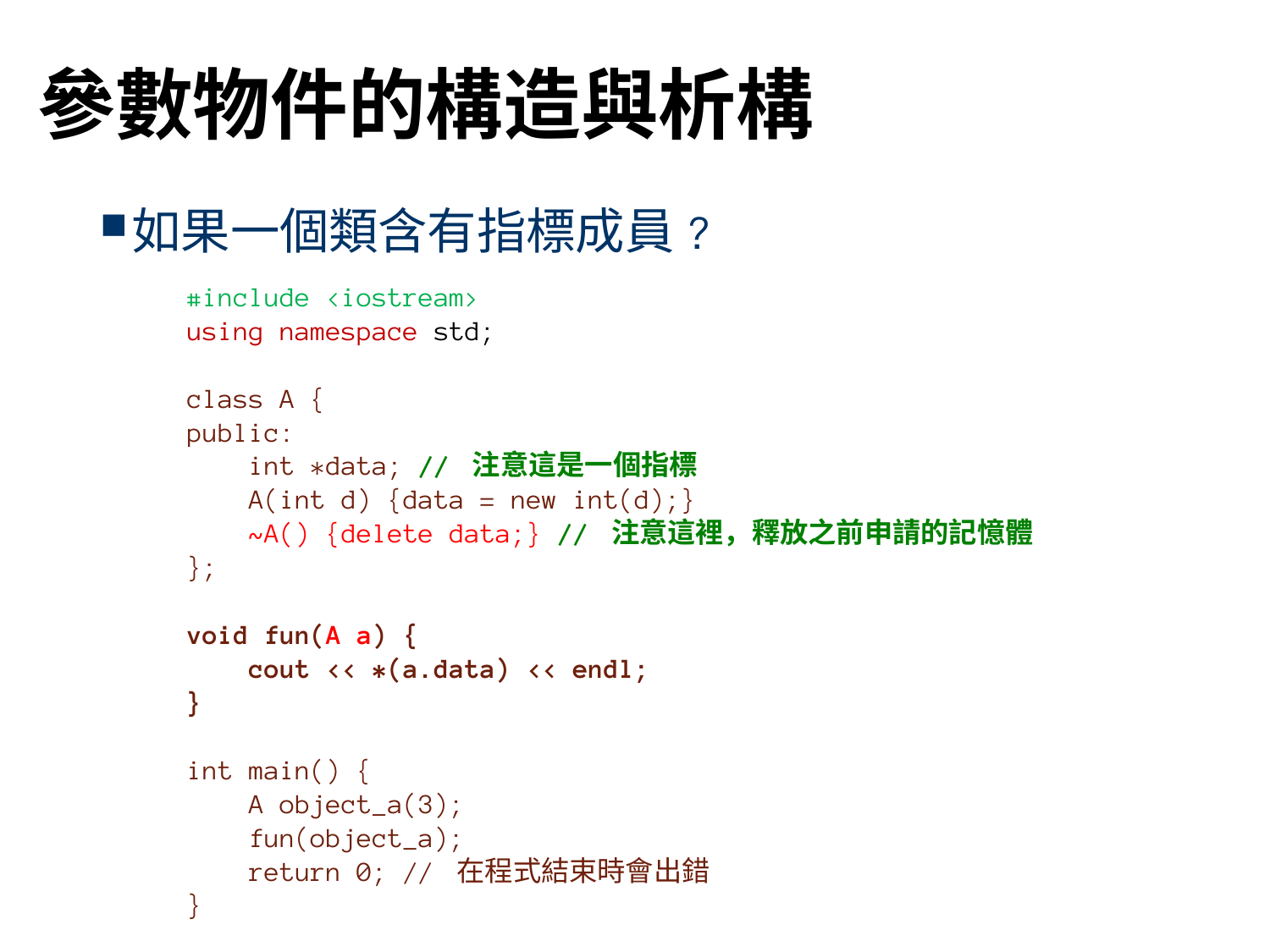

# 參數物件的構造與析構
如果一個類含有指標成員?
#include <iostream>
using namespace std;

class A {
public:
    int *data; // 注意這是一個指標
    A(int d) {data = new int(d);}
    ~A() {delete data;} // 注意這裡，釋放之前申請的記憶體
};

void fun(A a) {
    cout << *(a.data) << endl;
}

int main() {
    A object_a(3);
    fun(object_a);
    return 0; // 在程式結束時會出錯
}